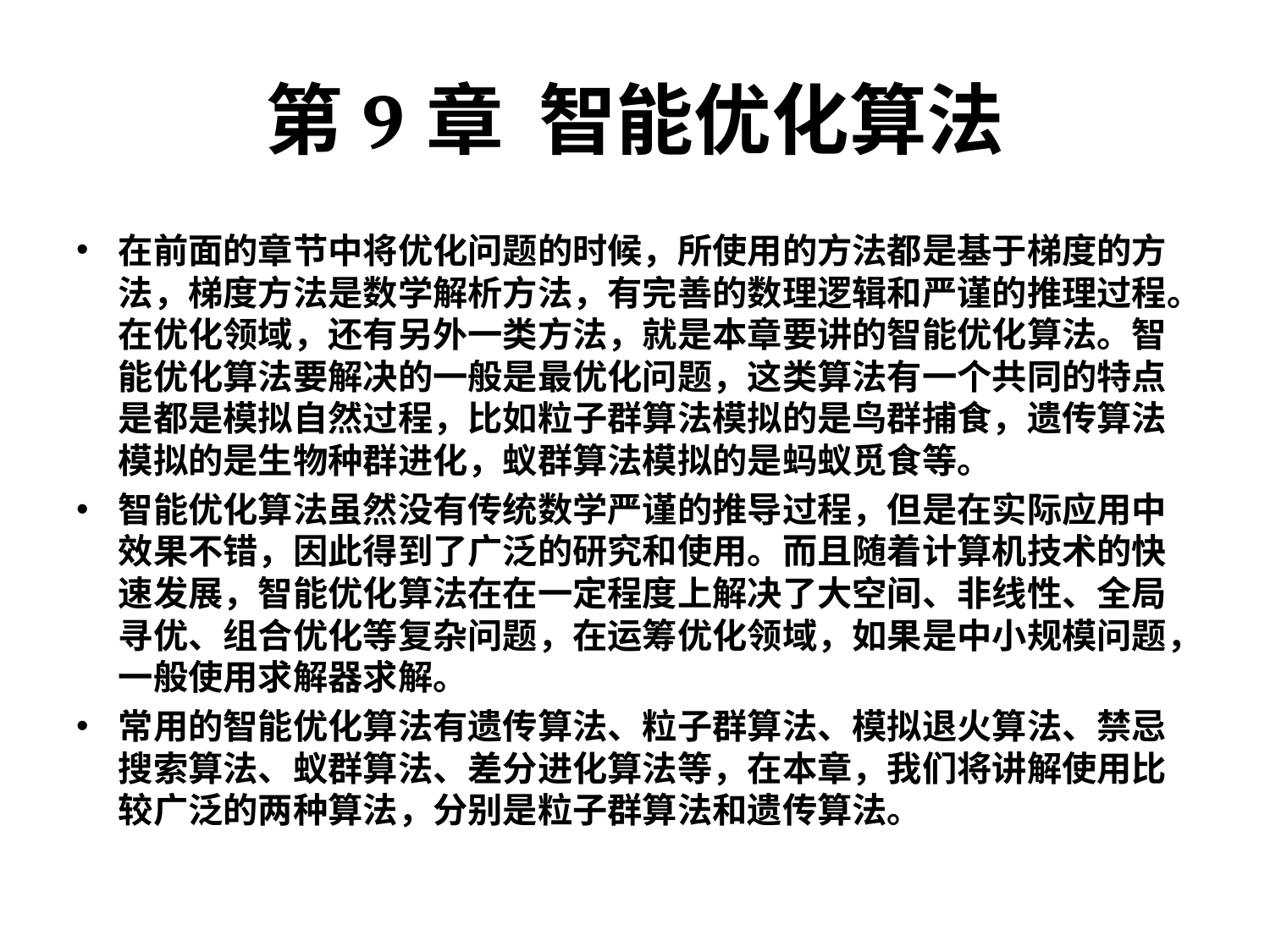

# 第9章  智能优化算法
在前面的章节中将优化问题的时候，所使用的方法都是基于梯度的方法，梯度方法是数学解析方法，有完善的数理逻辑和严谨的推理过程。在优化领域，还有另外一类方法，就是本章要讲的智能优化算法。智能优化算法要解决的一般是最优化问题，这类算法有一个共同的特点是都是模拟自然过程，比如粒子群算法模拟的是鸟群捕食，遗传算法模拟的是生物种群进化，蚁群算法模拟的是蚂蚁觅食等。
智能优化算法虽然没有传统数学严谨的推导过程，但是在实际应用中效果不错，因此得到了广泛的研究和使用。而且随着计算机技术的快速发展，智能优化算法在在一定程度上解决了大空间、非线性、全局寻优、组合优化等复杂问题，在运筹优化领域，如果是中小规模问题，一般使用求解器求解。
常用的智能优化算法有遗传算法、粒子群算法、模拟退火算法、禁忌搜索算法、蚁群算法、差分进化算法等，在本章，我们将讲解使用比较广泛的两种算法，分别是粒子群算法和遗传算法。